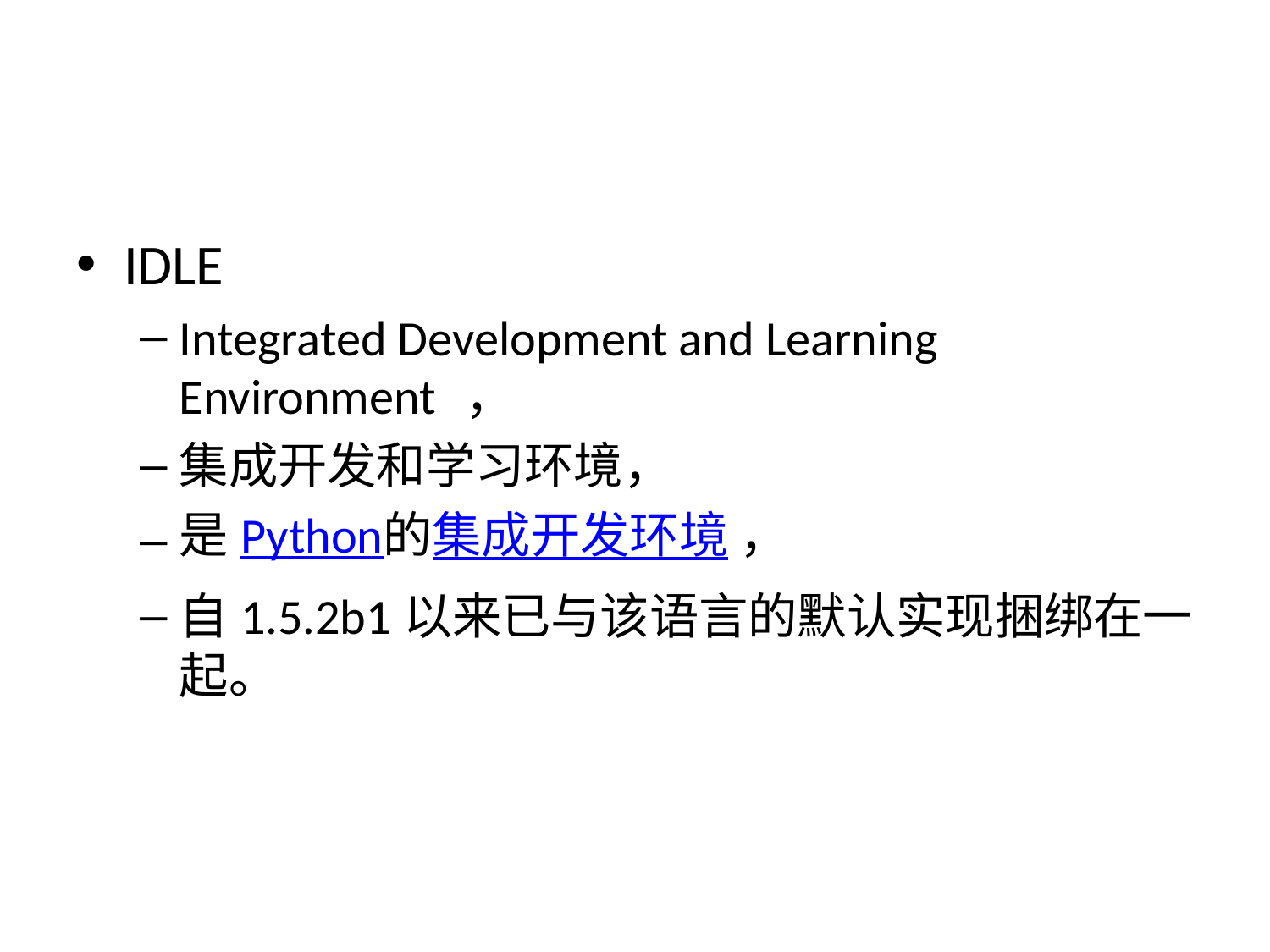

#
IDLE
Integrated Development and Learning Environment  ，
集成开发和学习环境，
是Python的集成开发环境 ，
自1.5.2b1以来已与该语言的默认实现捆绑在一起。